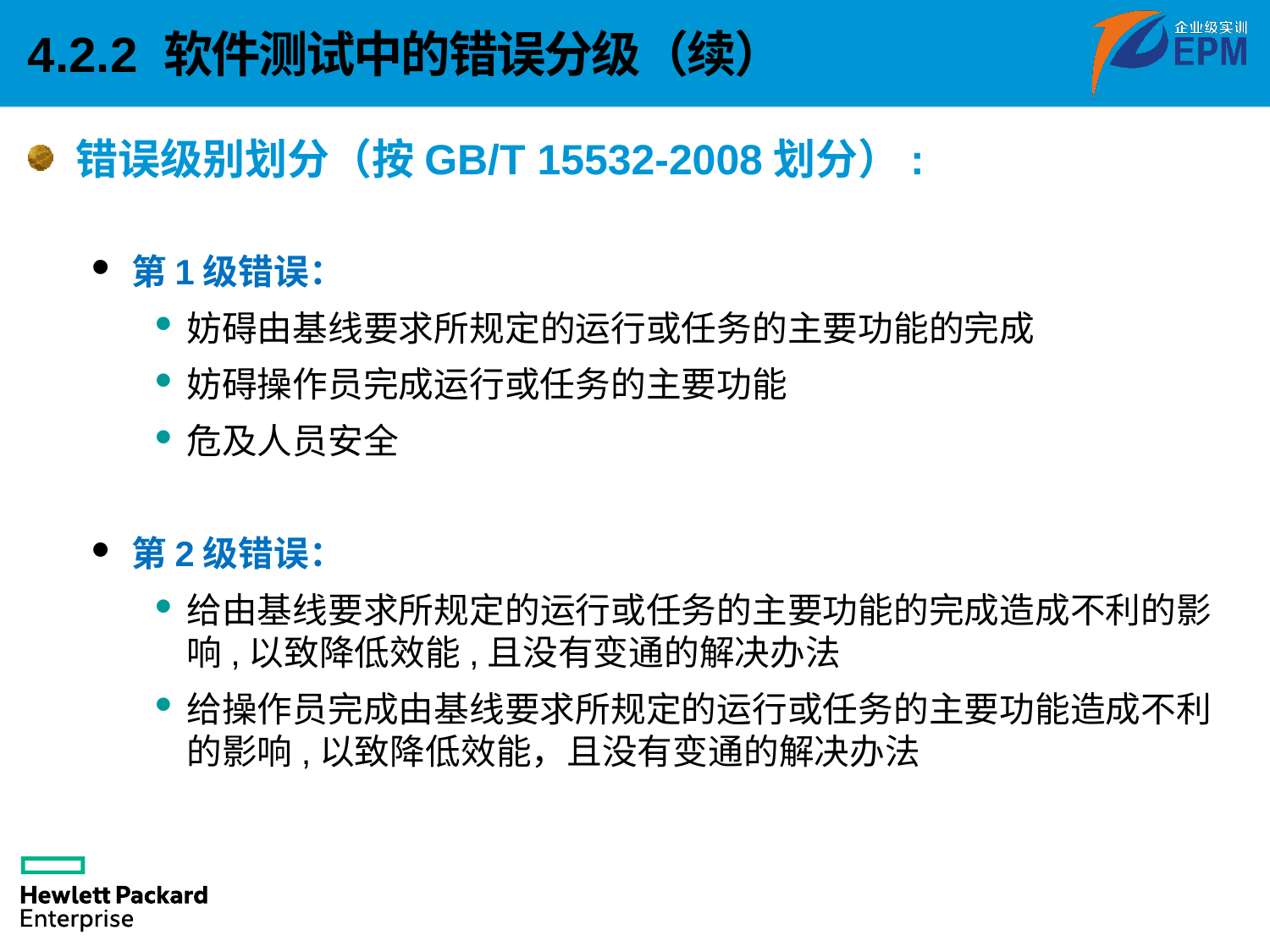

4.2.2 软件测试中的错误分级（续）
错误级别划分（按GB/T 15532-2008划分）:

第1级错误：
妨碍由基线要求所规定的运行或任务的主要功能的完成
妨碍操作员完成运行或任务的主要功能
危及人员安全

第2级错误：
给由基线要求所规定的运行或任务的主要功能的完成造成不利的影响,以致降低效能,且没有变通的解决办法
给操作员完成由基线要求所规定的运行或任务的主要功能造成不利的影响,以致降低效能，且没有变通的解决办法